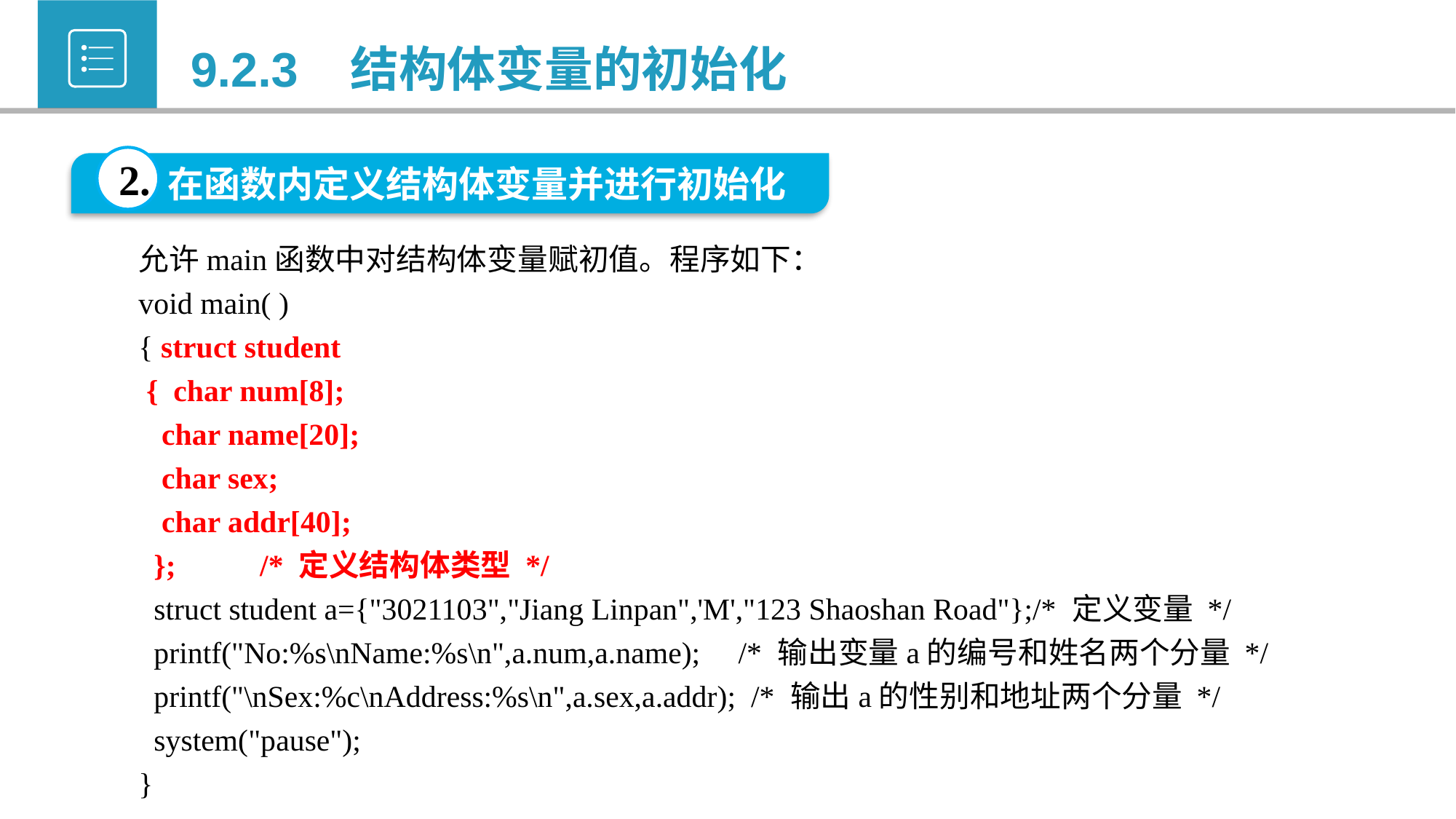

9.2.3   结构体变量的初始化

2.

在函数内定义结构体变量并进行初始化
允许main函数中对结构体变量赋初值。程序如下：
void main( )
{ struct student
 {  char num[8];
   char name[20];
   char sex;
   char addr[40];
  };           /* 定义结构体类型 */
  struct student a={"3021103","Jiang Linpan",'M',"123 Shaoshan Road"};/* 定义变量 */
  printf("No:%s\nName:%s\n",a.num,a.name);     /* 输出变量a的编号和姓名两个分量 */
  printf("\nSex:%c\nAddress:%s\n",a.sex,a.addr);  /* 输出a的性别和地址两个分量 */
  system("pause");
}